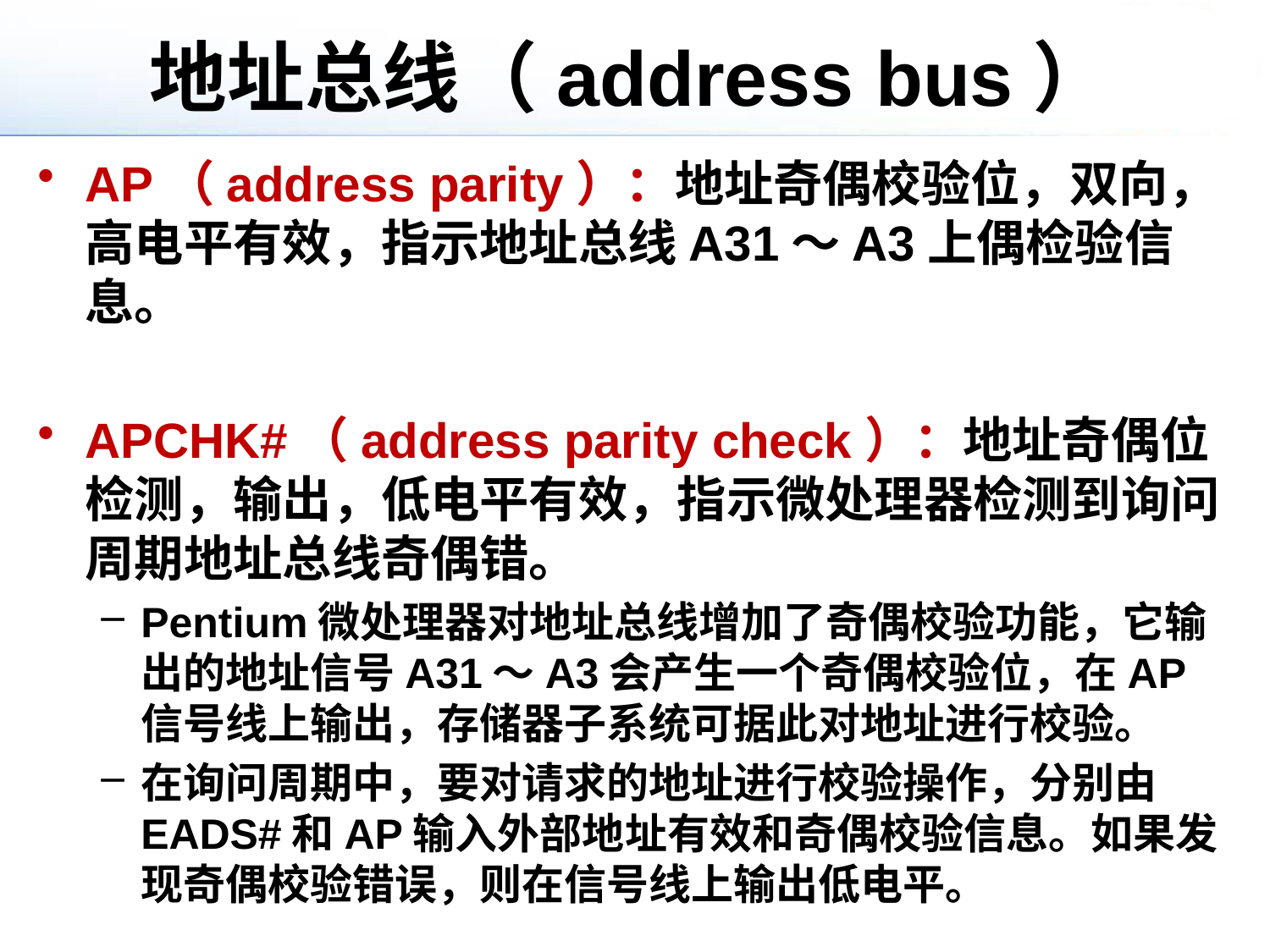

# 地址总线（address bus）
AP（address parity）：地址奇偶校验位，双向，高电平有效，指示地址总线A31～A3上偶检验信息。

APCHK#（address parity check）：地址奇偶位检测，输出，低电平有效，指示微处理器检测到询问周期地址总线奇偶错。
Pentium微处理器对地址总线增加了奇偶校验功能，它输出的地址信号A31～A3会产生一个奇偶校验位，在AP信号线上输出，存储器子系统可据此对地址进行校验。
在询问周期中，要对请求的地址进行校验操作，分别由EADS#和AP输入外部地址有效和奇偶校验信息。如果发现奇偶校验错误，则在信号线上输出低电平。